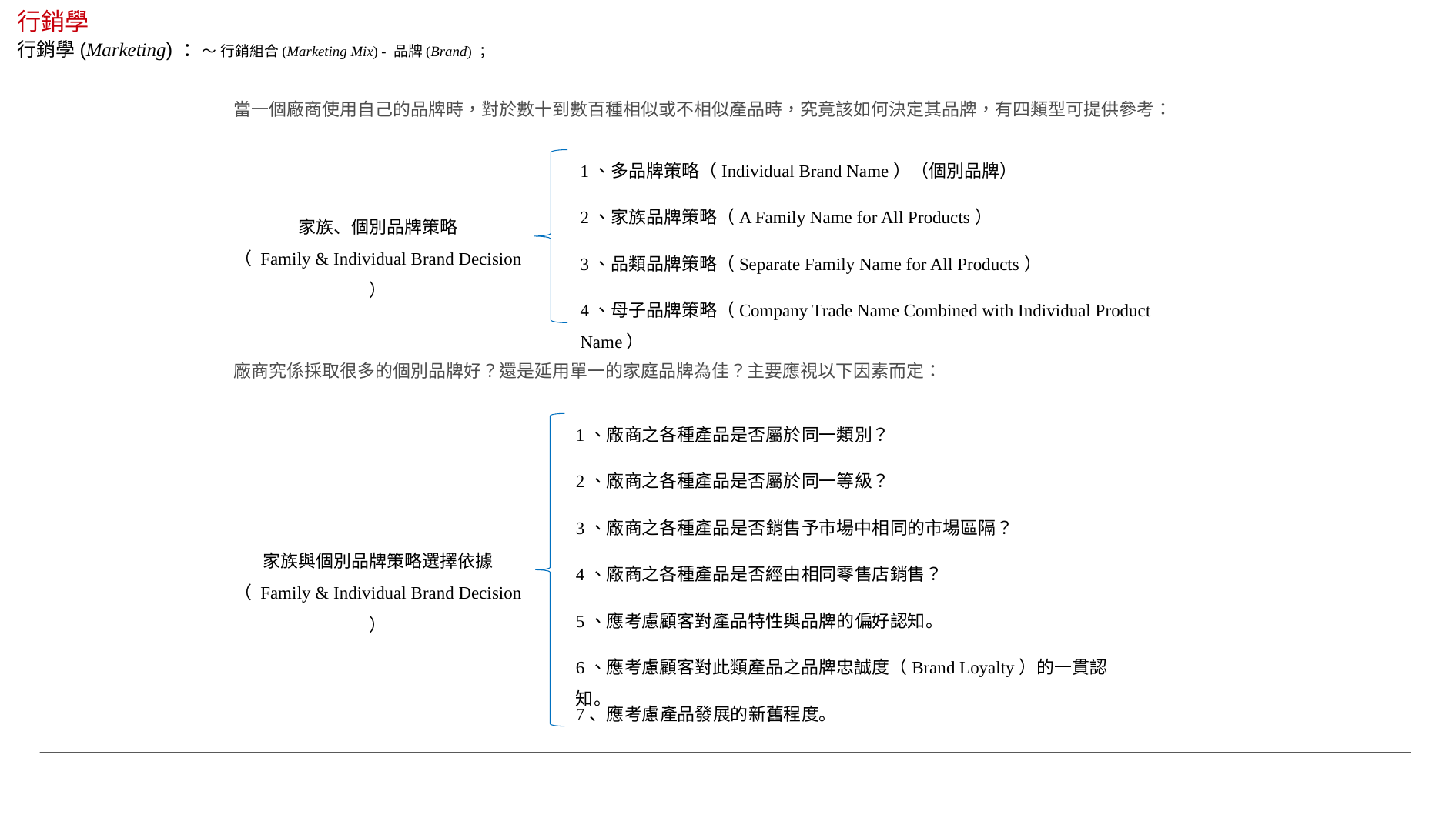

行銷學
行銷學(Marketing) ：～ 行銷組合(Marketing Mix) - 品牌(Brand) ；
當一個廠商使用自己的品牌時，對於數十到數百種相似或不相似產品時，究竟該如何決定其品牌，有四類型可提供參考：
1、多品牌策略（Individual Brand Name）（個別品牌）

2、家族品牌策略（A Family Name for All Products）
家族、個別品牌策略
（ Family & Individual Brand Decision ）
3、品類品牌策略（Separate Family Name for All Products）
4、母子品牌策略（Company Trade Name Combined with Individual Product Name）
廠商究係採取很多的個別品牌好？還是延用單一的家庭品牌為佳？主要應視以下因素而定：
1、廠商之各種產品是否屬於同一類別？

2、廠商之各種產品是否屬於同一等級？
3、廠商之各種產品是否銷售予市場中相同的市場區隔？
家族與個別品牌策略選擇依據
（ Family & Individual Brand Decision ）
4、廠商之各種產品是否經由相同零售店銷售？
5、應考慮顧客對產品特性與品牌的偏好認知。
6、應考慮顧客對此類產品之品牌忠誠度（Brand Loyalty）的一貫認知。
7、應考慮產品發展的新舊程度。